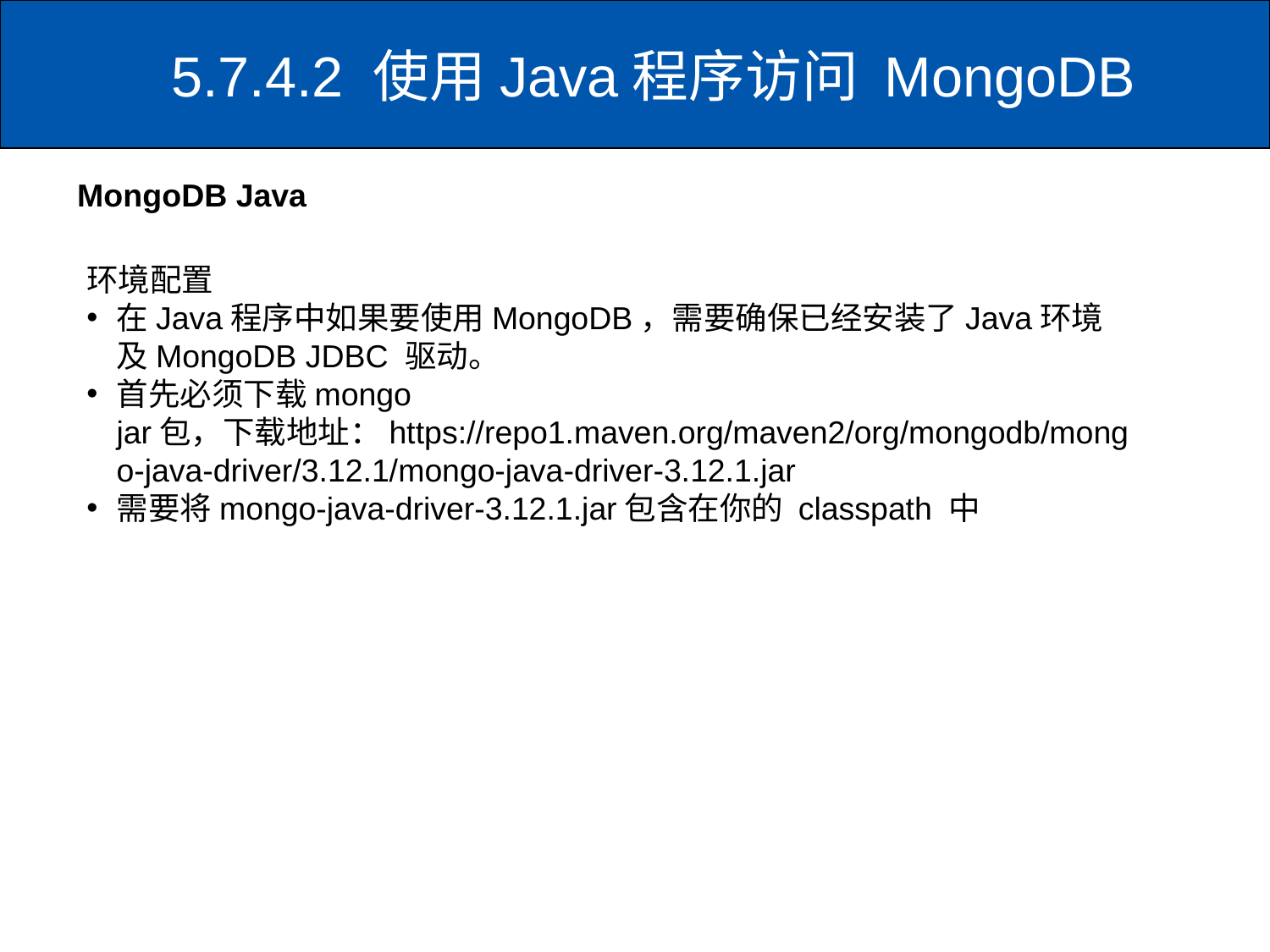

5.7.4.2 使用Java程序访问 MongoDB
MongoDB Java
环境配置
在Java程序中如果要使用MongoDB，需要确保已经安装了Java环境及MongoDB JDBC 驱动。
首先必须下载mongo jar包，下载地址：https://repo1.maven.org/maven2/org/mongodb/mongo-java-driver/3.12.1/mongo-java-driver-3.12.1.jar
需要将mongo-java-driver-3.12.1.jar包含在你的 classpath 中